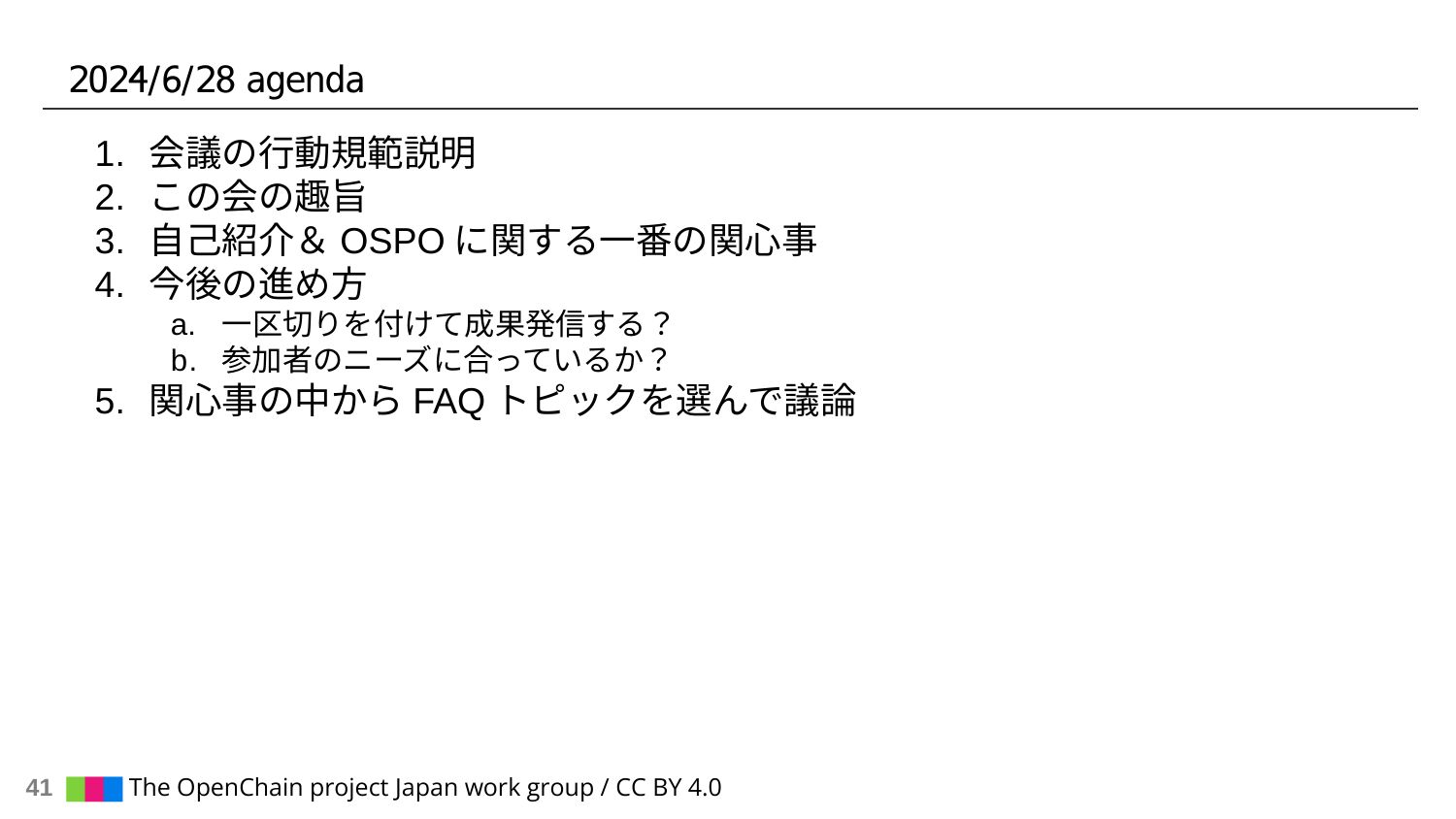

# 2024/6/28 agenda
会議の行動規範説明
この会の趣旨
自己紹介＆OSPOに関する一番の関心事
今後の進め方
一区切りを付けて成果発信する？
参加者のニーズに合っているか？
関心事の中からFAQトピックを選んで議論